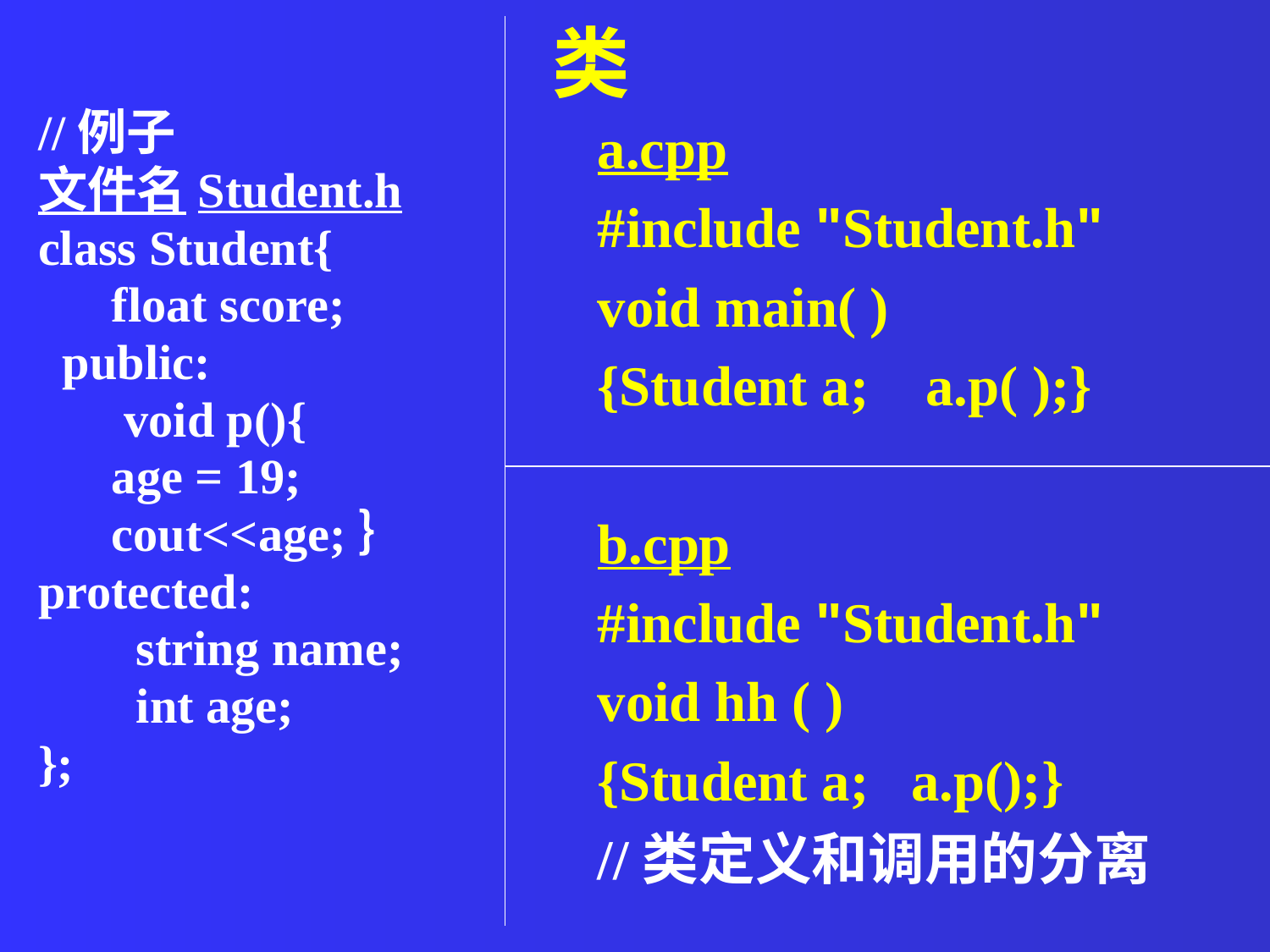

类
//例子
文件名Student.h
class Student{
      float score;
  public:
       void p(){
      age = 19;
      cout<<age;｝
protected:
        string name;
        int age;
};
a.cpp
#include "Student.h"
void main( )
{Student a;    a.p( );}

b.cpp
#include "Student.h"
void hh ( )
{Student a;   a.p();}
//类定义和调用的分离